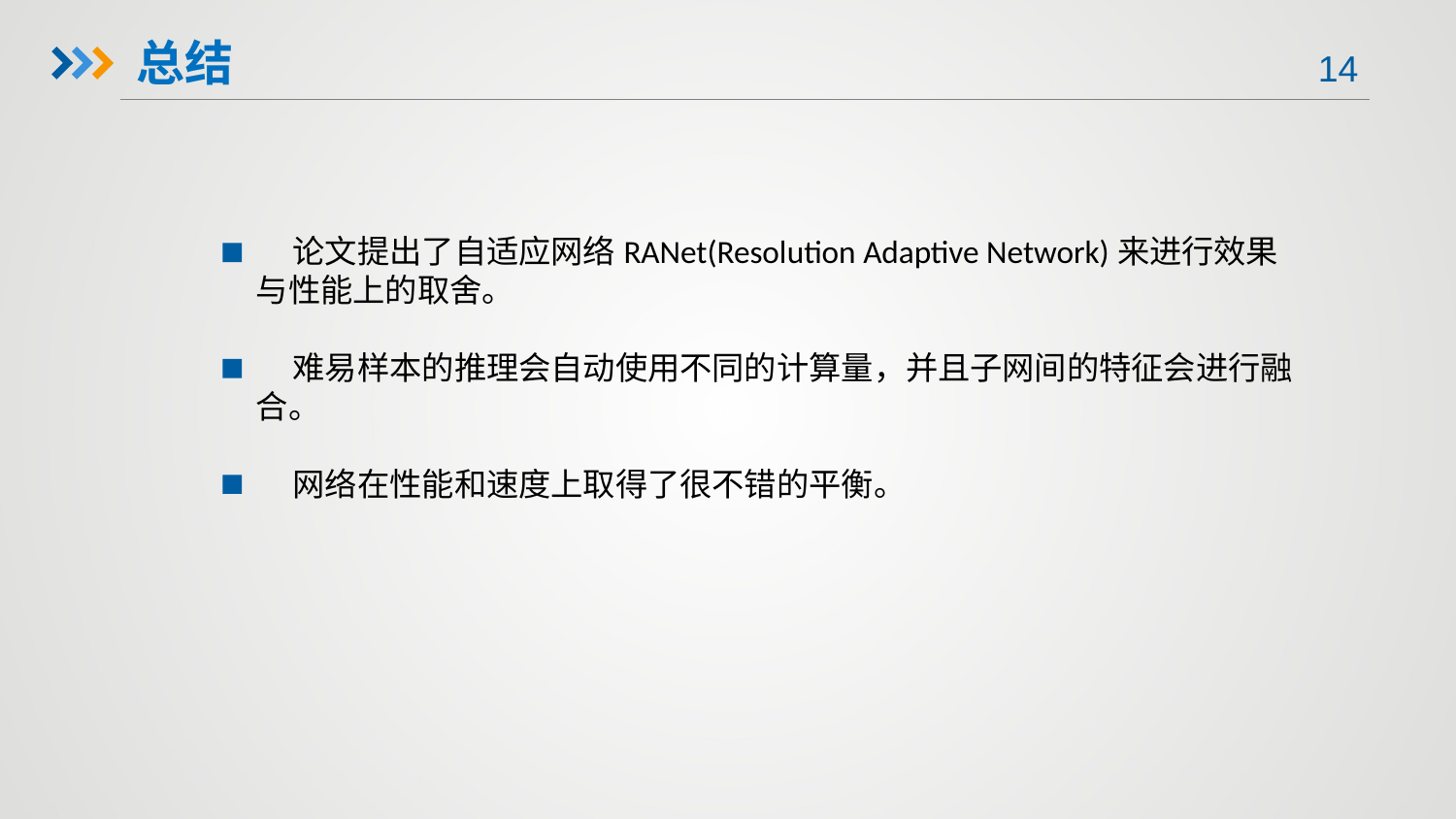

总结
    论文提出了自适应网络RANet(Resolution Adaptive Network)来进行效果与性能上的取舍。

    难易样本的推理会自动使用不同的计算量，并且子网间的特征会进行融合。

    网络在性能和速度上取得了很不错的平衡。